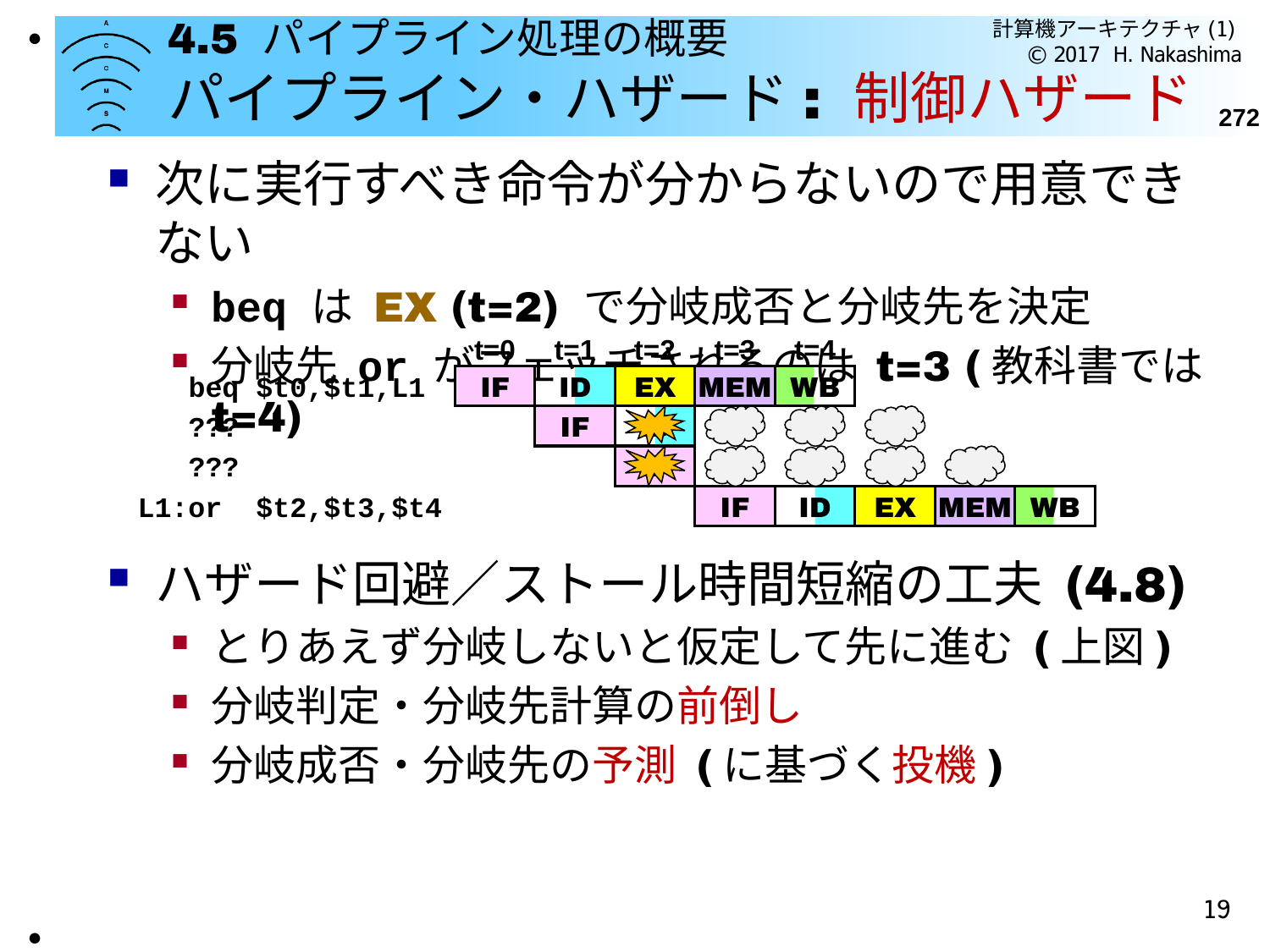

計算機アーキテクチャ(1)  © 2017  H. Nakashima
●
# 4.5 パイプライン処理の概要 パイプライン・ハザード: 制御ハザード
272
次に実行すべき命令が分からないので用意できない
beq は EX (t=2) で分岐成否と分岐先を決定
分岐先 or がフェッチされるのは t=3 (教科書ではt=4)
t=0
t=1
t=2
t=3
t=4
   beq $t0,$t1,L1
IF
ID

EX
MEM

WB
   ???
IF
ID

   ???
IF

L1:or  $t2,$t3,$t4
IF
ID

EX
MEM

WB
ハザード回避／ストール時間短縮の工夫 (4.8)
とりあえず分岐しないと仮定して先に進む (上図)
分岐判定・分岐先計算の前倒し
分岐成否・分岐先の予測 (に基づく投機)

19
●